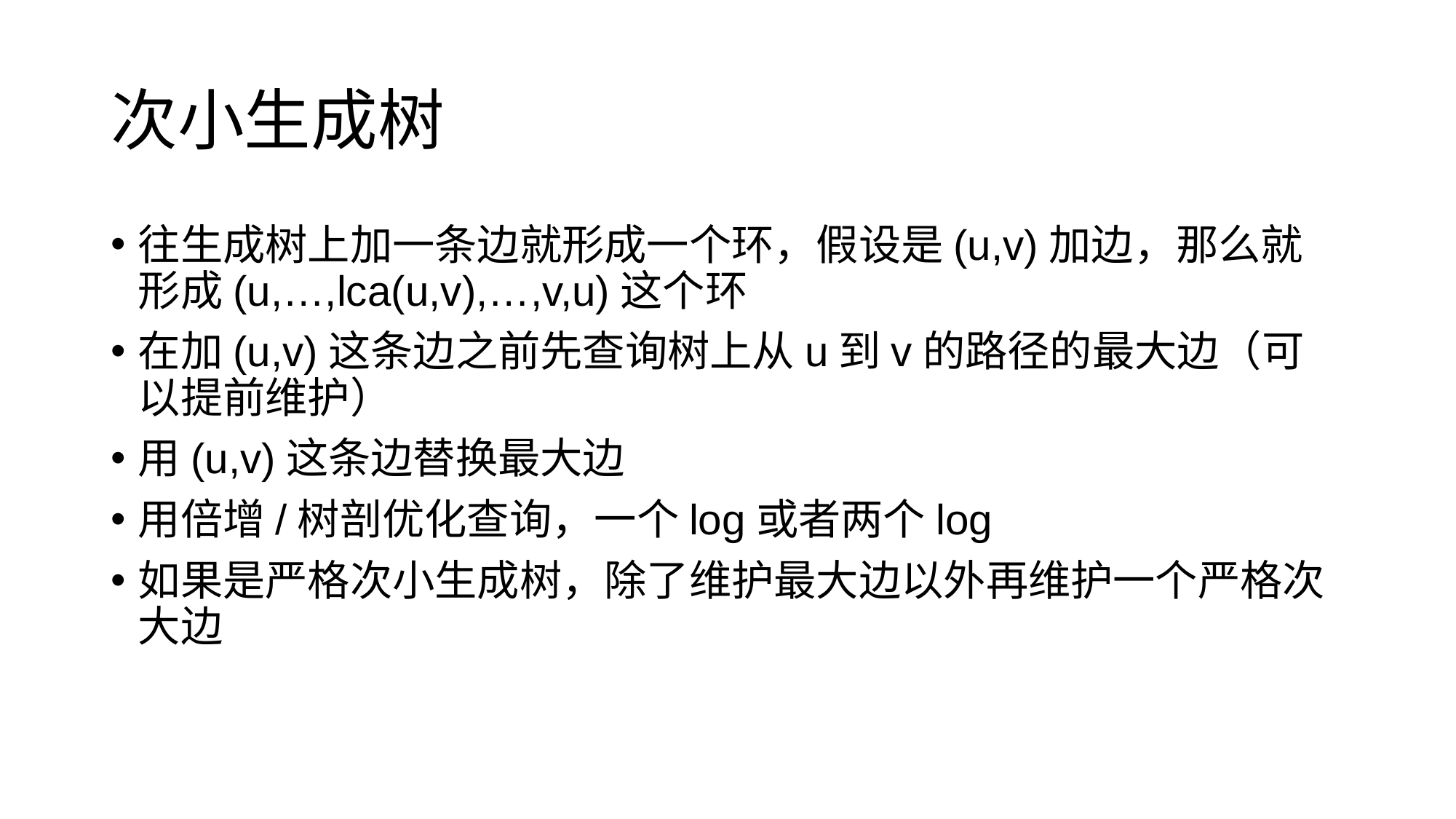

# 次小生成树
往生成树上加一条边就形成一个环，假设是(u,v)加边，那么就形成(u,…,lca(u,v),…,v,u)这个环
在加(u,v)这条边之前先查询树上从u到v的路径的最大边（可以提前维护）
用(u,v)这条边替换最大边
用倍增/树剖优化查询，一个log或者两个log
如果是严格次小生成树，除了维护最大边以外再维护一个严格次大边